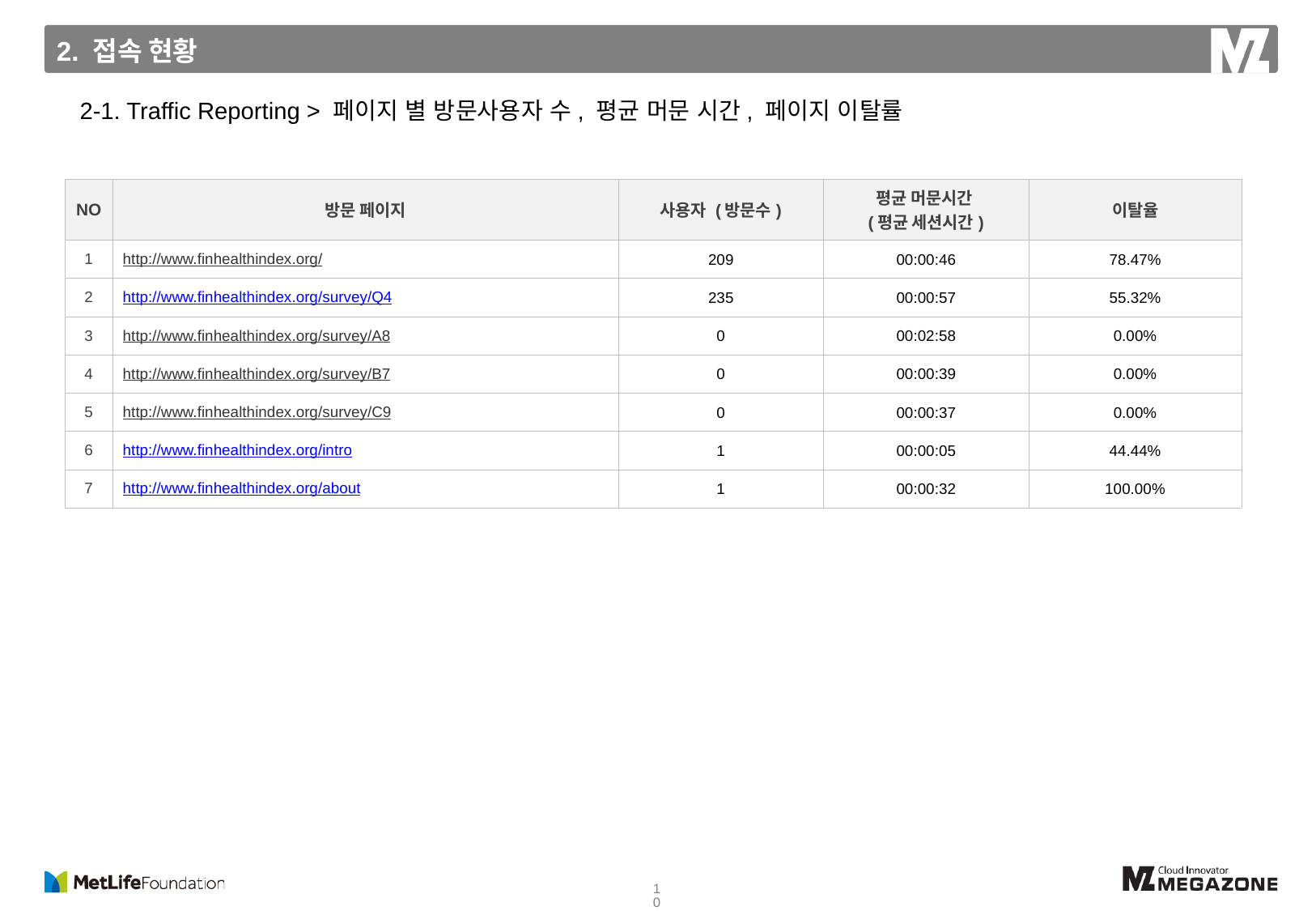

2. 접속 현황
2-1. Traffic Reporting > 페이지 별 방문사용자 수, 평균 머문 시간, 페이지 이탈률

| NO | 방문 페이지 | 사용자 (방문수) | 평균 머문시간 (평균 세션시간) | 이탈율 |
| --- | --- | --- | --- | --- |
| 1 | http://www.finhealthindex.org/ | 209 | 00:00:46 | 78.47% |
| 2 | http://www.finhealthindex.org/survey/Q4 | 235 | 00:00:57 | 55.32% |
| 3 | http://www.finhealthindex.org/survey/A8 | 0 | 00:02:58 | 0.00% |
| 4 | http://www.finhealthindex.org/survey/B7 | 0 | 00:00:39 | 0.00% |
| 5 | http://www.finhealthindex.org/survey/C9 | 0 | 00:00:37 | 0.00% |
| 6 | http://www.finhealthindex.org/intro | 1 | 00:00:05 | 44.44% |
| 7 | http://www.finhealthindex.org/about | 1 | 00:00:32 | 100.00% |
10